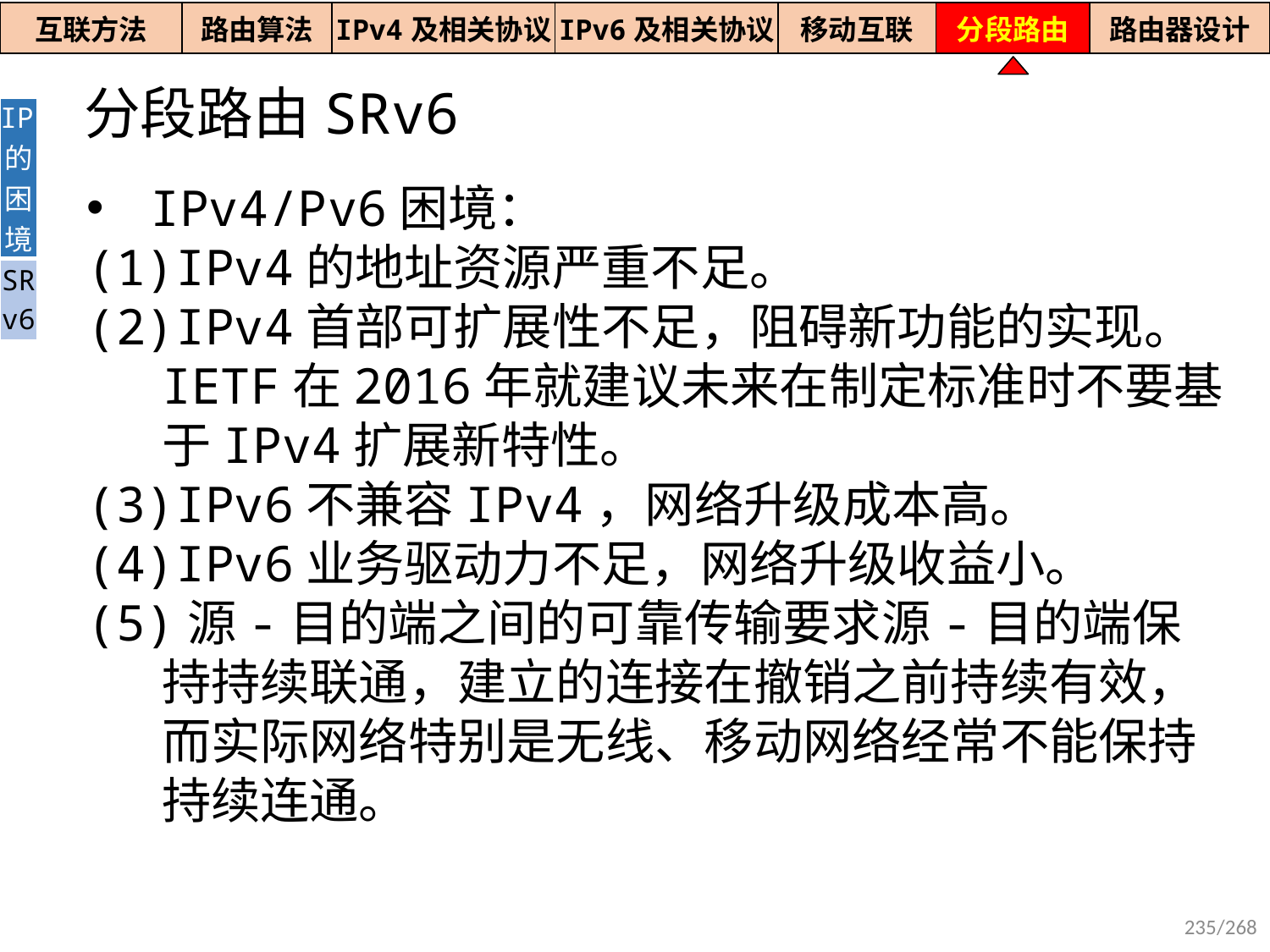

| 互联方法 | 路由算法 | IPv4及相关协议 | IPv6及相关协议 | 移动互联 | 分段路由 | 路由器设计 |
| --- | --- | --- | --- | --- | --- | --- |

分段路由SRv6
| IP的困境 |
| --- |
| SRv6 |
IPv4/Pv6困境：
(1)IPv4的地址资源严重不足。
(2)IPv4首部可扩展性不足，阻碍新功能的实现。IETF在2016年就建议未来在制定标准时不要基于IPv4扩展新特性。
(3)IPv6不兼容IPv4，网络升级成本高。
(4)IPv6业务驱动力不足，网络升级收益小。
(5)源-目的端之间的可靠传输要求源-目的端保持持续联通，建立的连接在撤销之前持续有效，而实际网络特别是无线、移动网络经常不能保持持续连通。

235/268